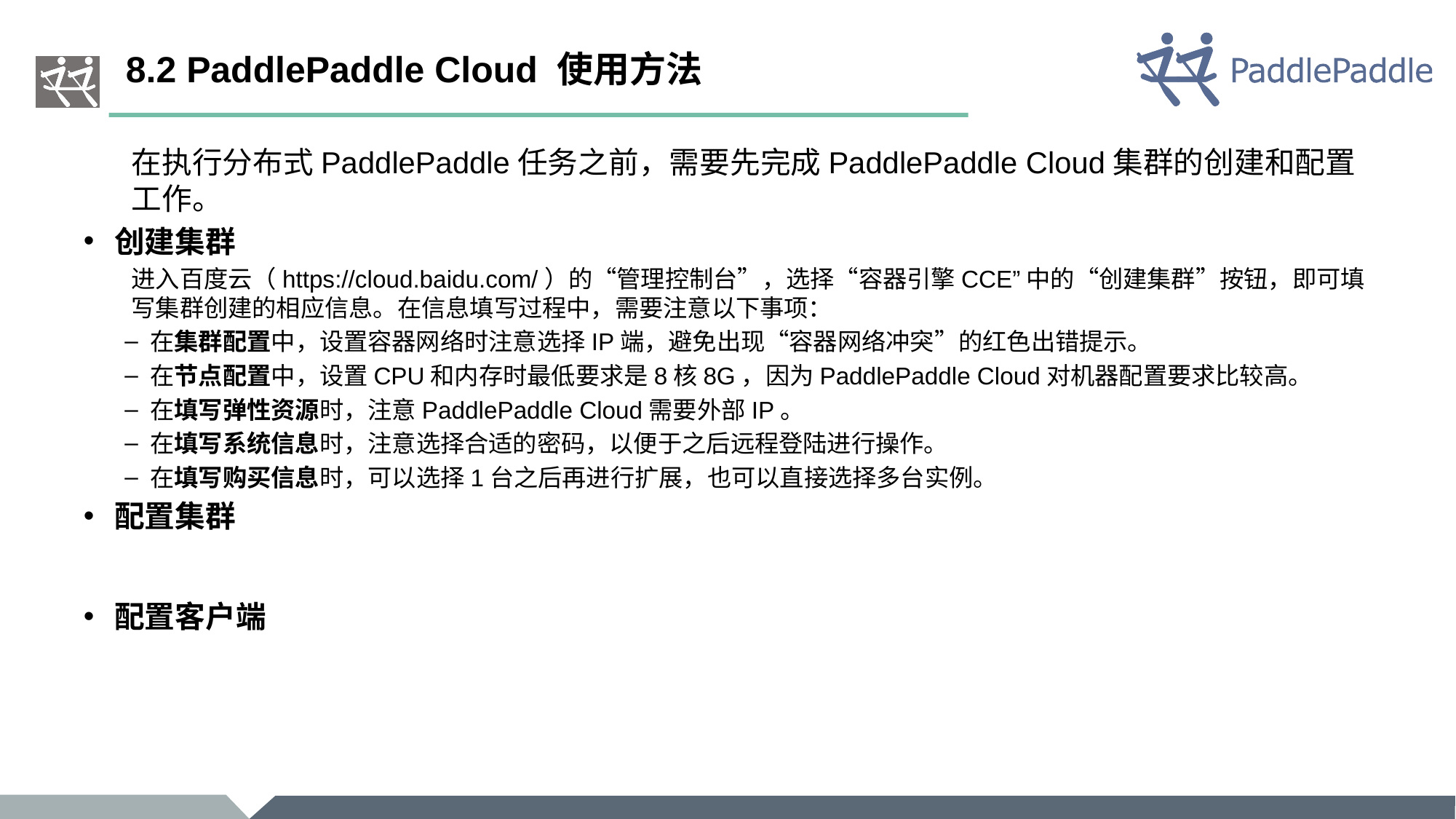

# 8.2 PaddlePaddle Cloud 使用方法
在执行分布式PaddlePaddle任务之前，需要先完成PaddlePaddle Cloud集群的创建和配置工作。
创建集群
进入百度云（https://cloud.baidu.com/）的“管理控制台”，选择“容器引擎CCE”中的“创建集群”按钮，即可填写集群创建的相应信息。在信息填写过程中，需要注意以下事项：
在集群配置中，设置容器网络时注意选择IP端，避免出现“容器网络冲突”的红色出错提示。
在节点配置中，设置CPU和内存时最低要求是8核8G，因为PaddlePaddle Cloud对机器配置要求比较高。
在填写弹性资源时，注意PaddlePaddle Cloud需要外部IP。
在填写系统信息时，注意选择合适的密码，以便于之后远程登陆进行操作。
在填写购买信息时，可以选择1台之后再进行扩展，也可以直接选择多台实例。
配置集群

配置客户端